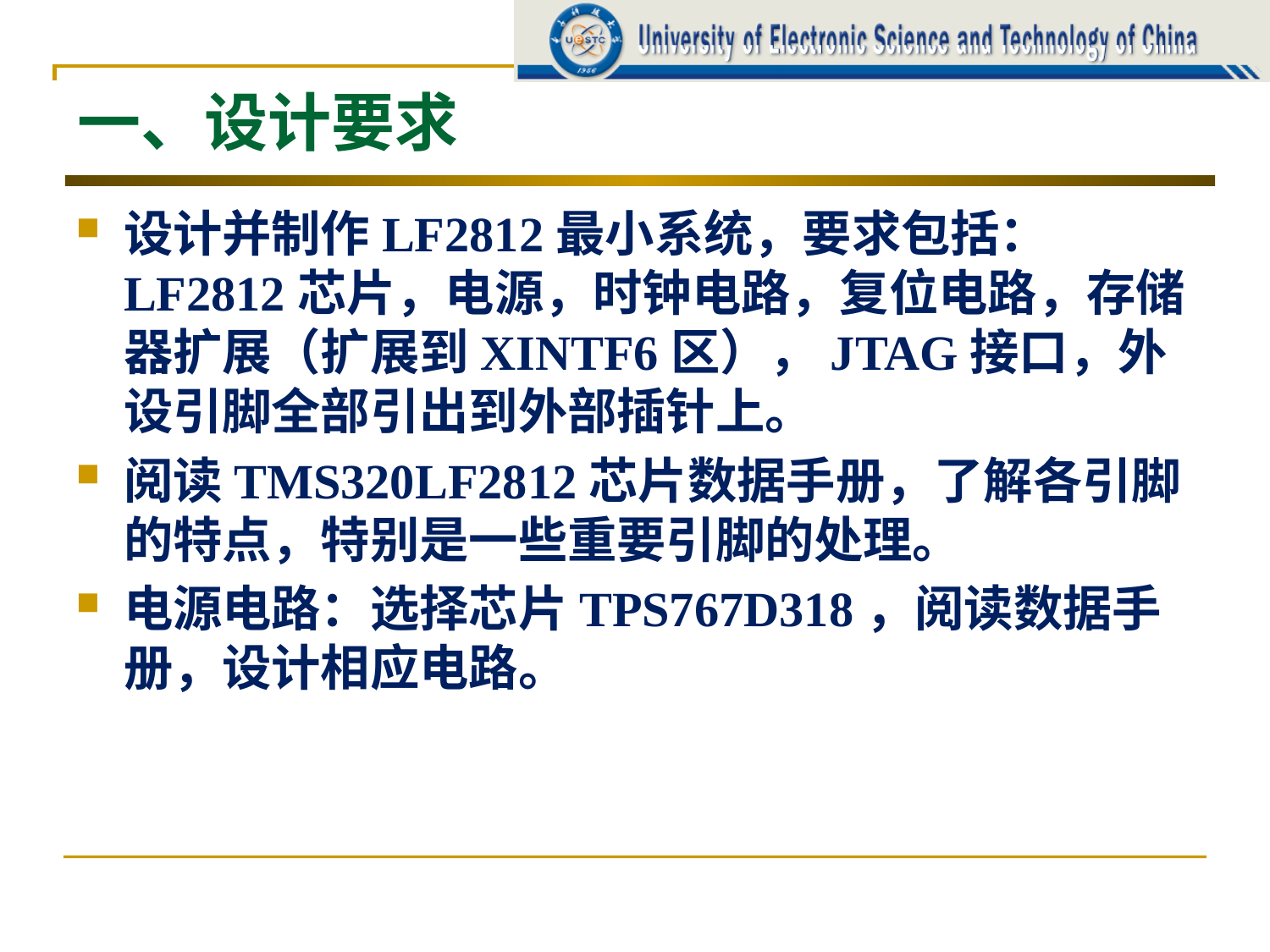

# 一、设计要求
设计并制作LF2812最小系统，要求包括：LF2812芯片，电源，时钟电路，复位电路，存储器扩展（扩展到XINTF6区），JTAG接口，外设引脚全部引出到外部插针上。
阅读TMS320LF2812芯片数据手册，了解各引脚的特点，特别是一些重要引脚的处理。
电源电路：选择芯片TPS767D318，阅读数据手册，设计相应电路。